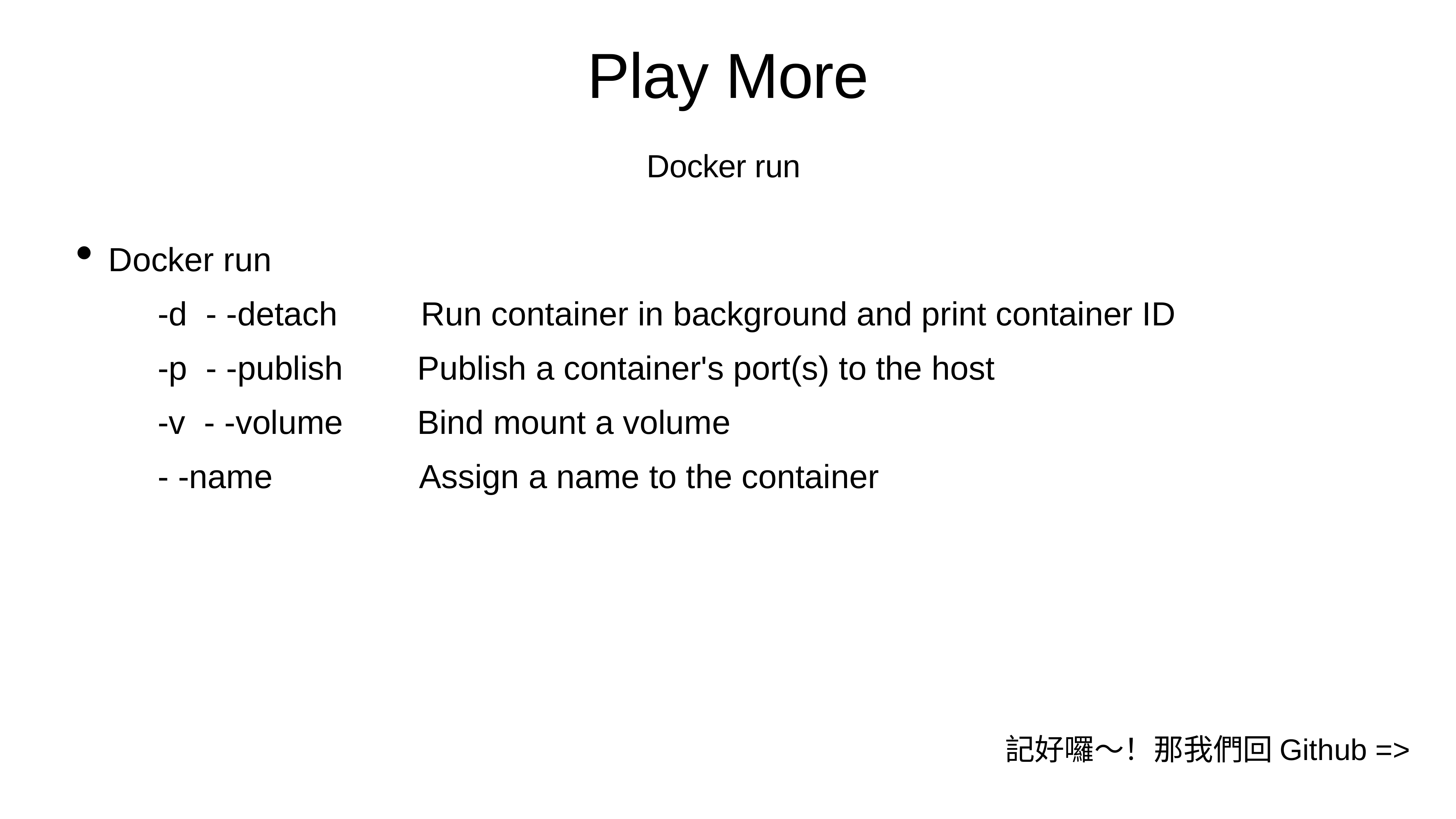

# Play More
Docker run
Docker run
-d  - -detach         Run container in background and print container ID
-p  - -publish        Publish a container's port(s) to the host
-v  - -volume        Bind mount a volume
- -name                Assign a name to the container
記好囉～！那我們回Github =>